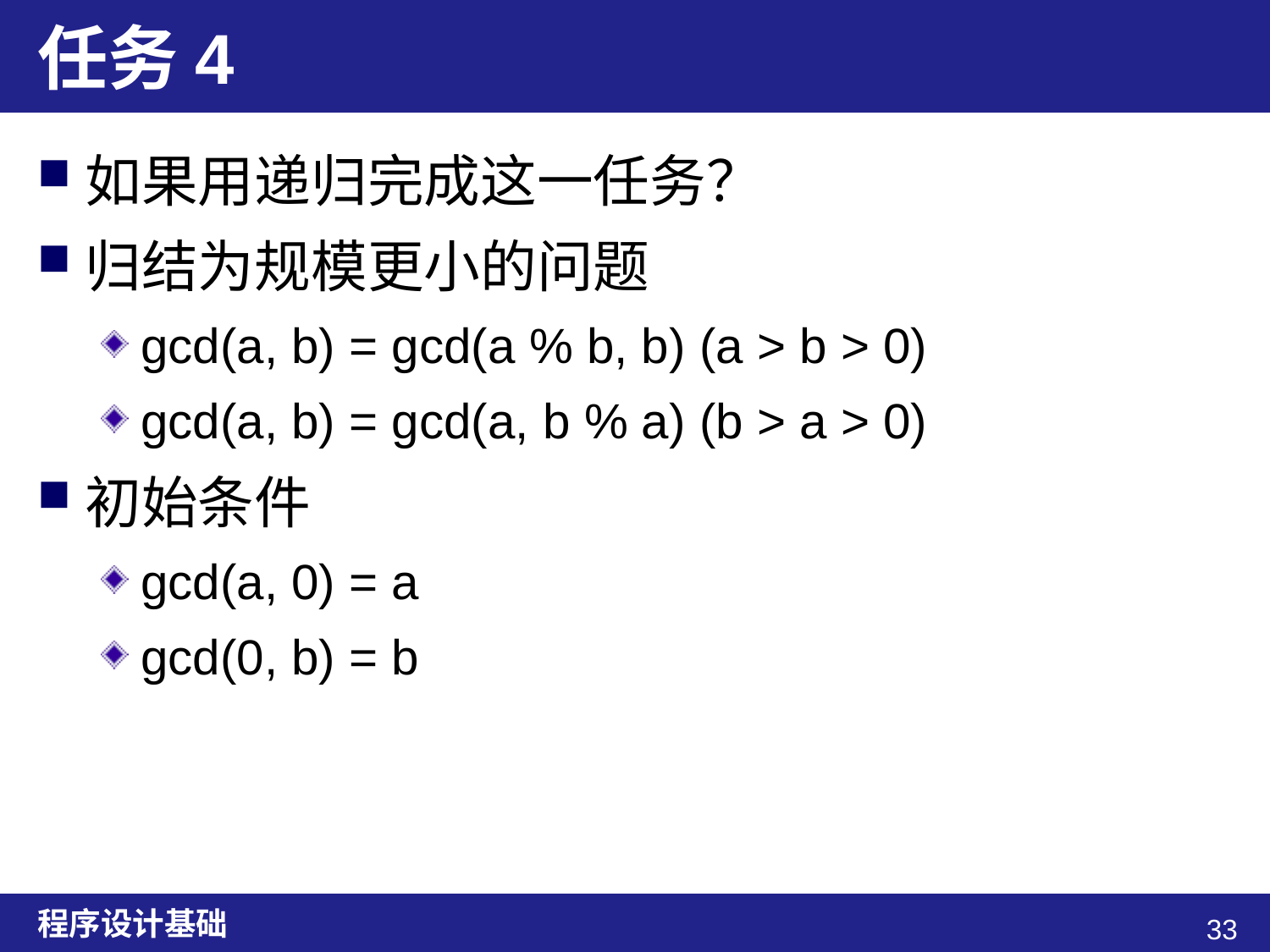

# 任务4
如果用递归完成这一任务？
归结为规模更小的问题
gcd(a, b) = gcd(a % b, b) (a > b > 0)
gcd(a, b) = gcd(a, b % a) (b > a > 0)
初始条件
gcd(a, 0) = a
gcd(0, b) = b